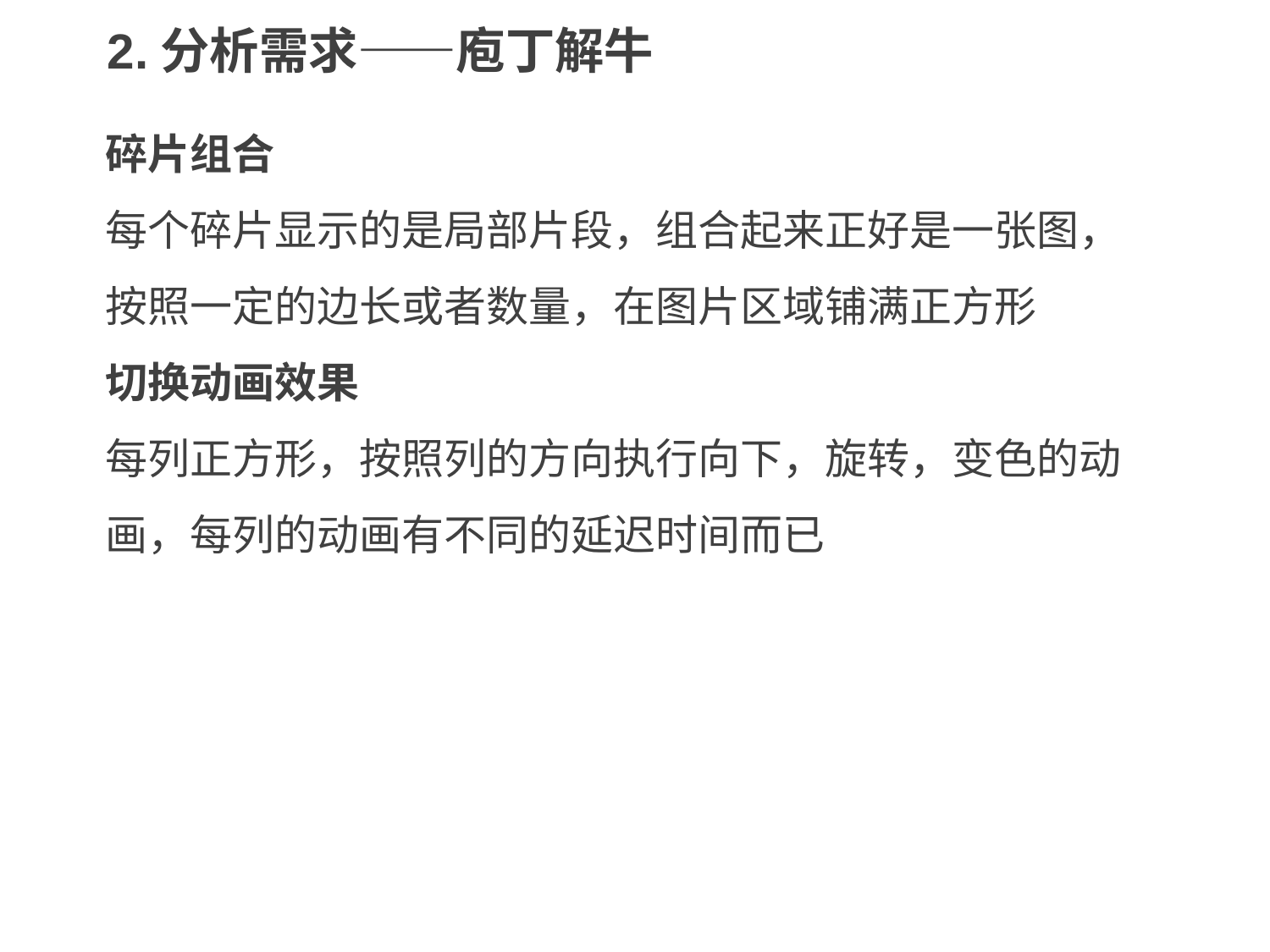

2.分析需求——庖丁解牛
碎片组合
每个碎片显示的是局部片段，组合起来正好是一张图，按照一定的边长或者数量，在图片区域铺满正方形
切换动画效果
每列正方形，按照列的方向执行向下，旋转，变色的动画，每列的动画有不同的延迟时间而已